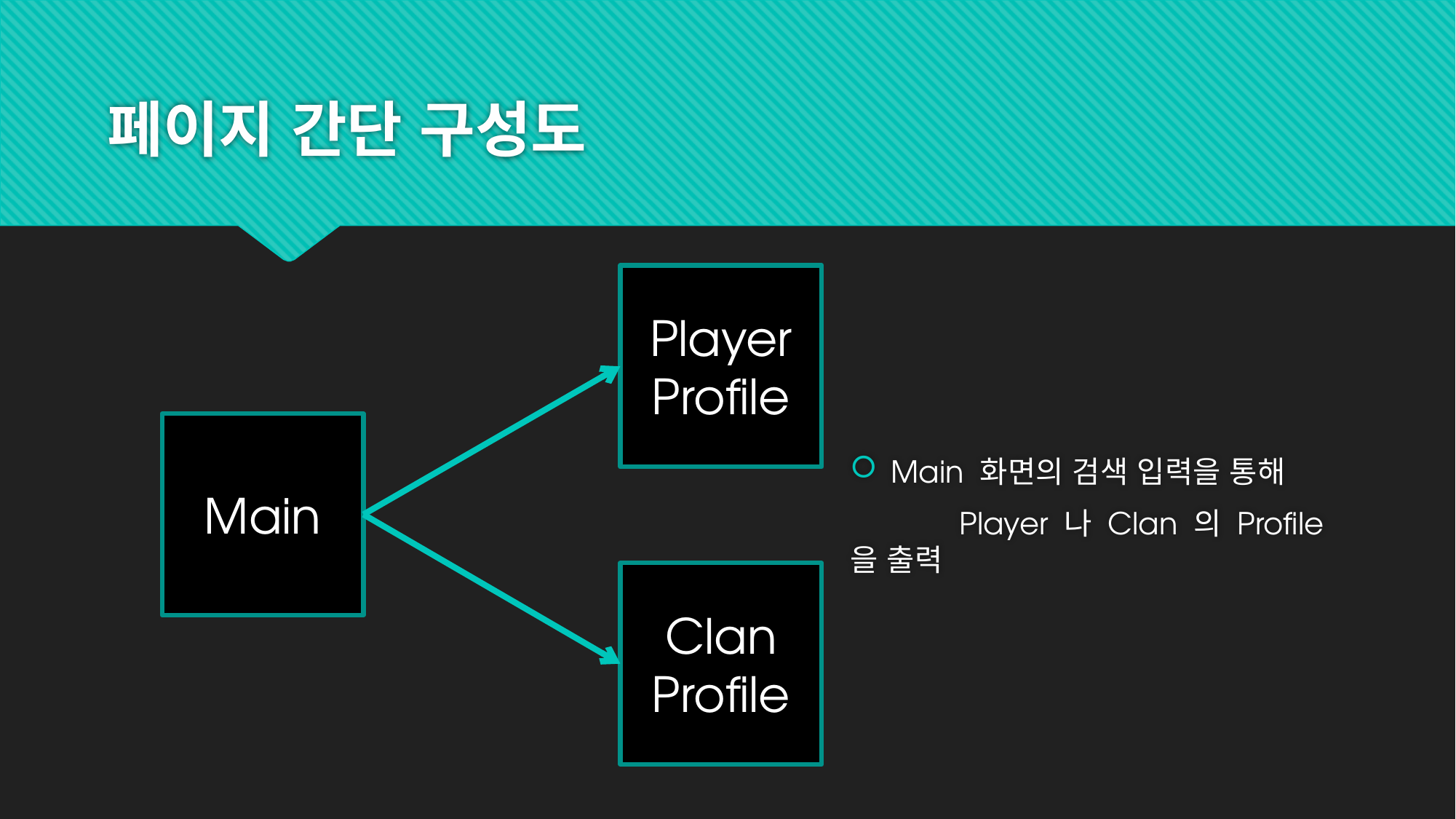

# 페이지 간단 구성도
Player Profile
Main 화면의 검색 입력을 통해
	Player 나 Clan 의 Profile을 출력
Main
Clan Profile